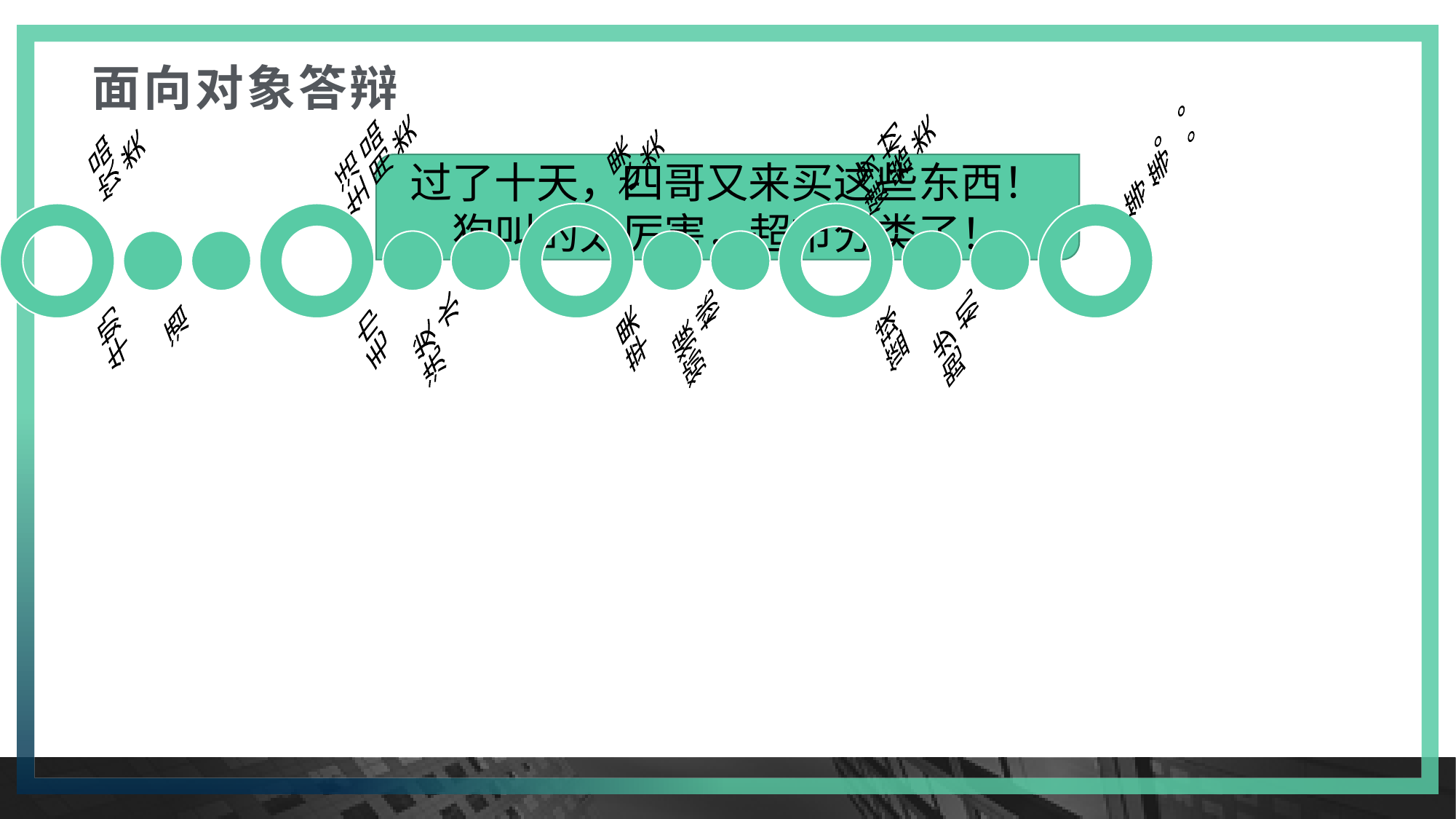

# 面向对象答辩
过了十天，四哥又来买这些东西！狗叫的太厉害，超市分类了！
饮品类
牛奶

酒

生活用品类
毛巾

洗发水

水果类
苹果

猕猴桃

健身器材类
篮球

跑步机

等等。。。